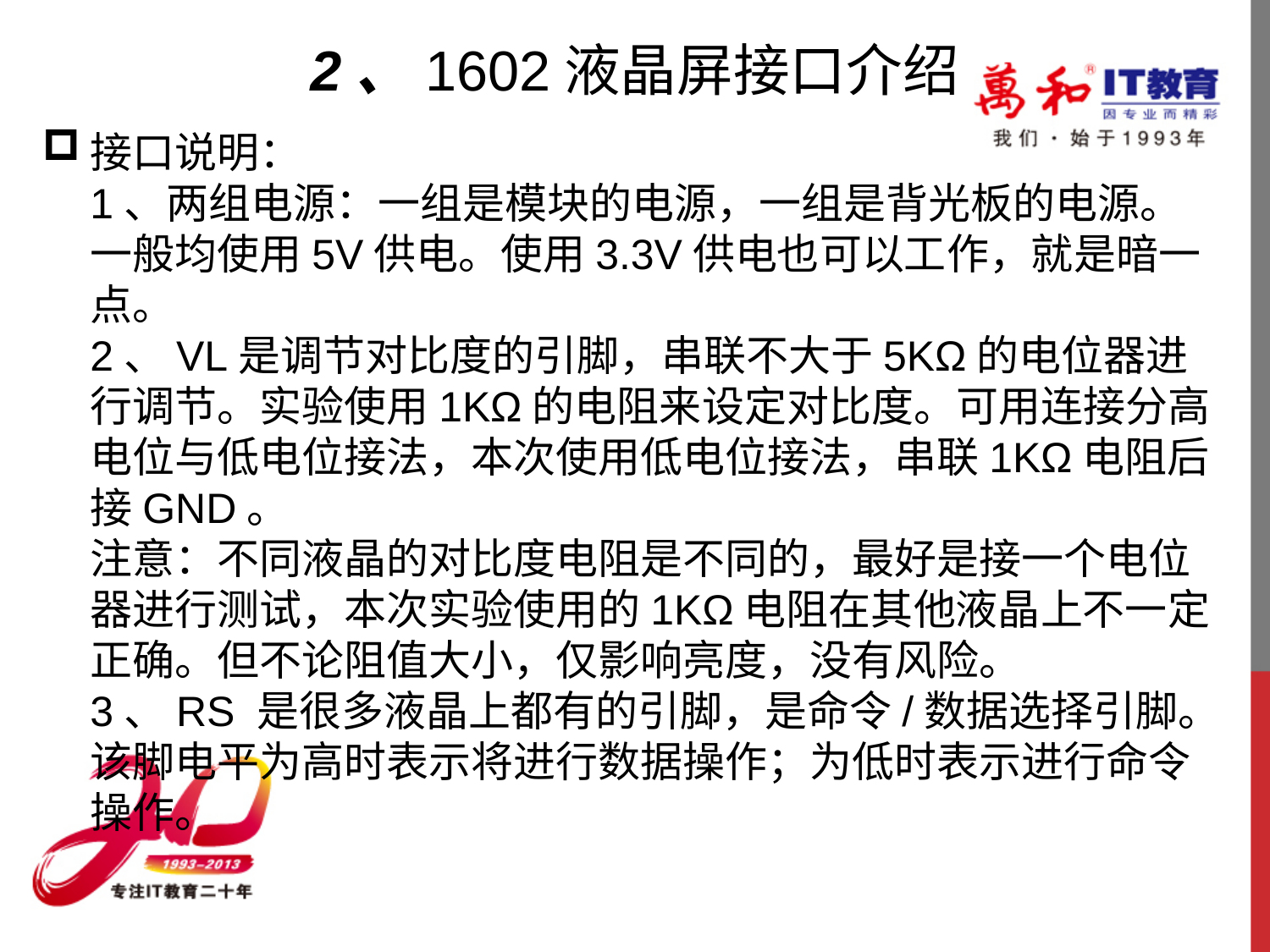

# 2、1602液晶屏接口介绍
接口说明：
1、两组电源：一组是模块的电源，一组是背光板的电源。一般均使用5V供电。使用3.3V供电也可以工作，就是暗一点。
2、VL是调节对比度的引脚，串联不大于5KΩ的电位器进行调节。实验使用1KΩ的电阻来设定对比度。可用连接分高电位与低电位接法，本次使用低电位接法，串联1KΩ电阻后接GND。
注意：不同液晶的对比度电阻是不同的，最好是接一个电位器进行测试，本次实验使用的1KΩ电阻在其他液晶上不一定正确。但不论阻值大小，仅影响亮度，没有风险。
3、RS 是很多液晶上都有的引脚，是命令/数据选择引脚。该脚电平为高时表示将进行数据操作；为低时表示进行命令操作。